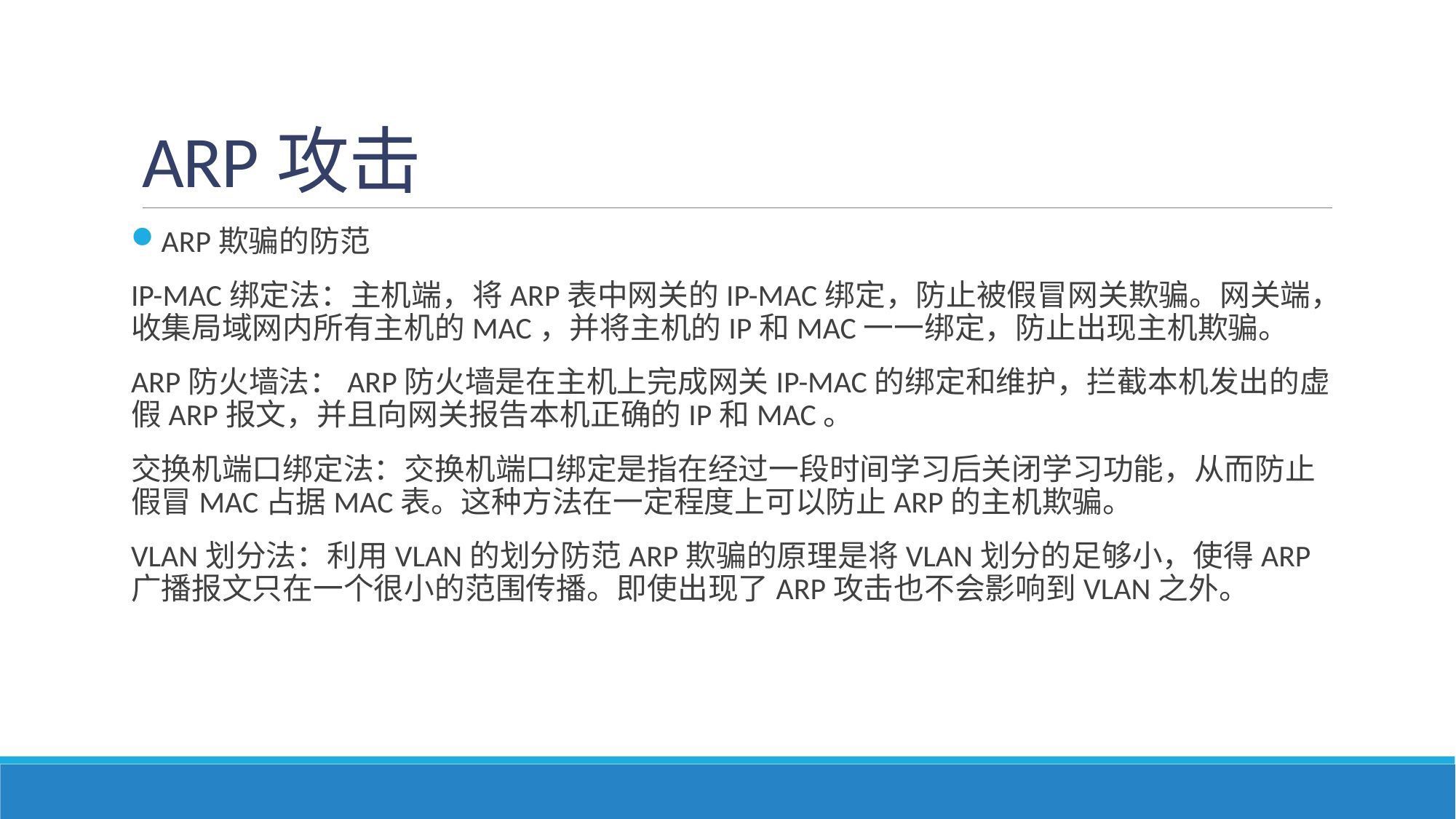

# ARP攻击
ARP欺骗的防范
IP-MAC绑定法：主机端，将ARP表中网关的IP-MAC绑定，防止被假冒网关欺骗。网关端，收集局域网内所有主机的MAC，并将主机的IP和MAC一一绑定，防止出现主机欺骗。
ARP防火墙法：ARP防火墙是在主机上完成网关IP-MAC的绑定和维护，拦截本机发出的虚假ARP报文，并且向网关报告本机正确的IP和MAC。
交换机端口绑定法：交换机端口绑定是指在经过一段时间学习后关闭学习功能，从而防止假冒MAC占据MAC表。这种方法在一定程度上可以防止ARP的主机欺骗。
VLAN划分法：利用VLAN的划分防范ARP欺骗的原理是将VLAN划分的足够小，使得ARP广播报文只在一个很小的范围传播。即使出现了ARP攻击也不会影响到VLAN之外。